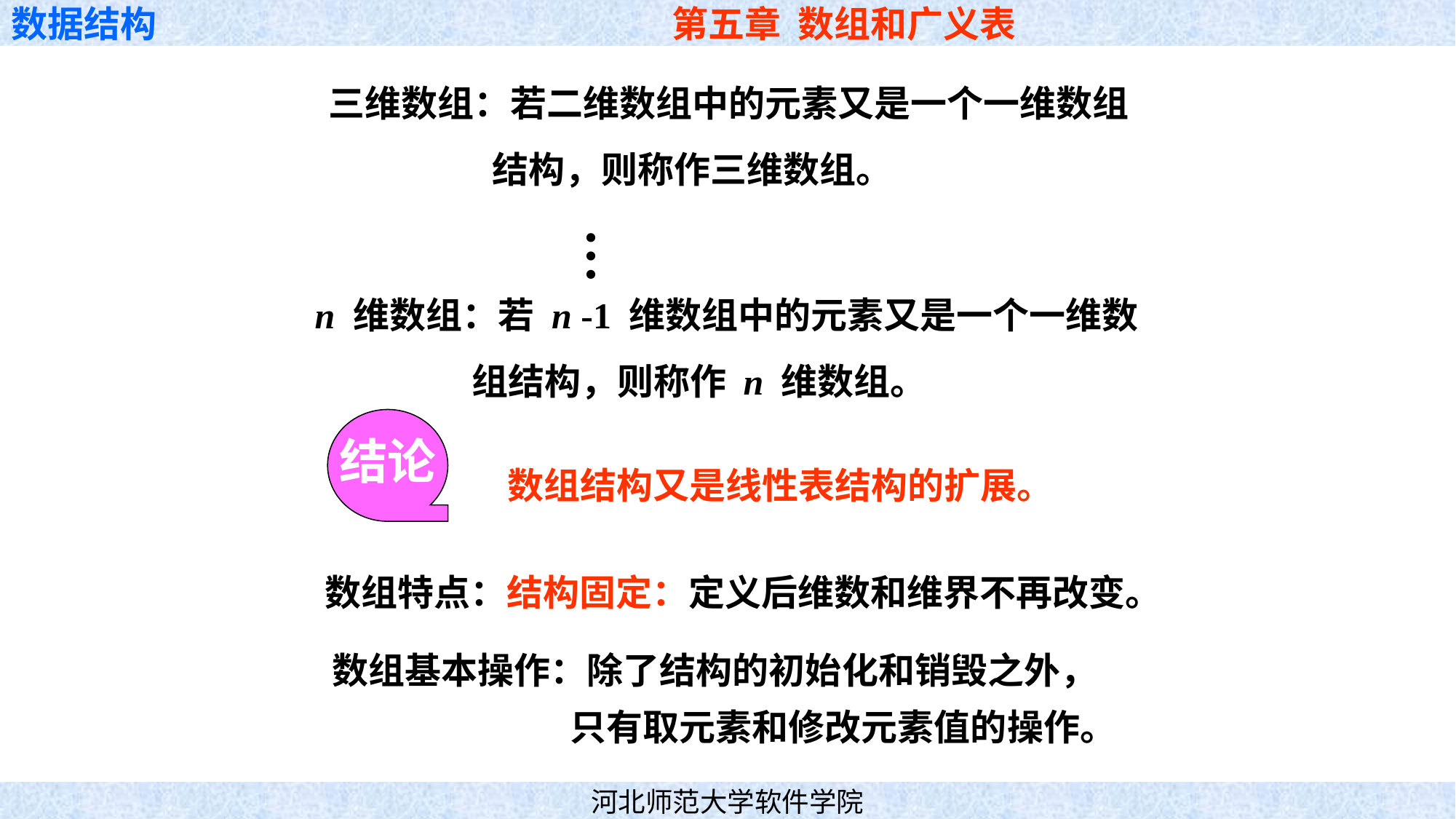

三维数组：若二维数组中的元素又是一个一维数组
                            结构，则称作三维数组。
…
        n 维数组：若 n -1 维数组中的元素又是一个一维数
                           组结构，则称作 n 维数组。
结论
数组结构又是线性表结构的扩展。
数组特点：结构固定：定义后维数和维界不再改变。
数组基本操作：除了结构的初始化和销毁之外，
                            只有取元素和修改元素值的操作。